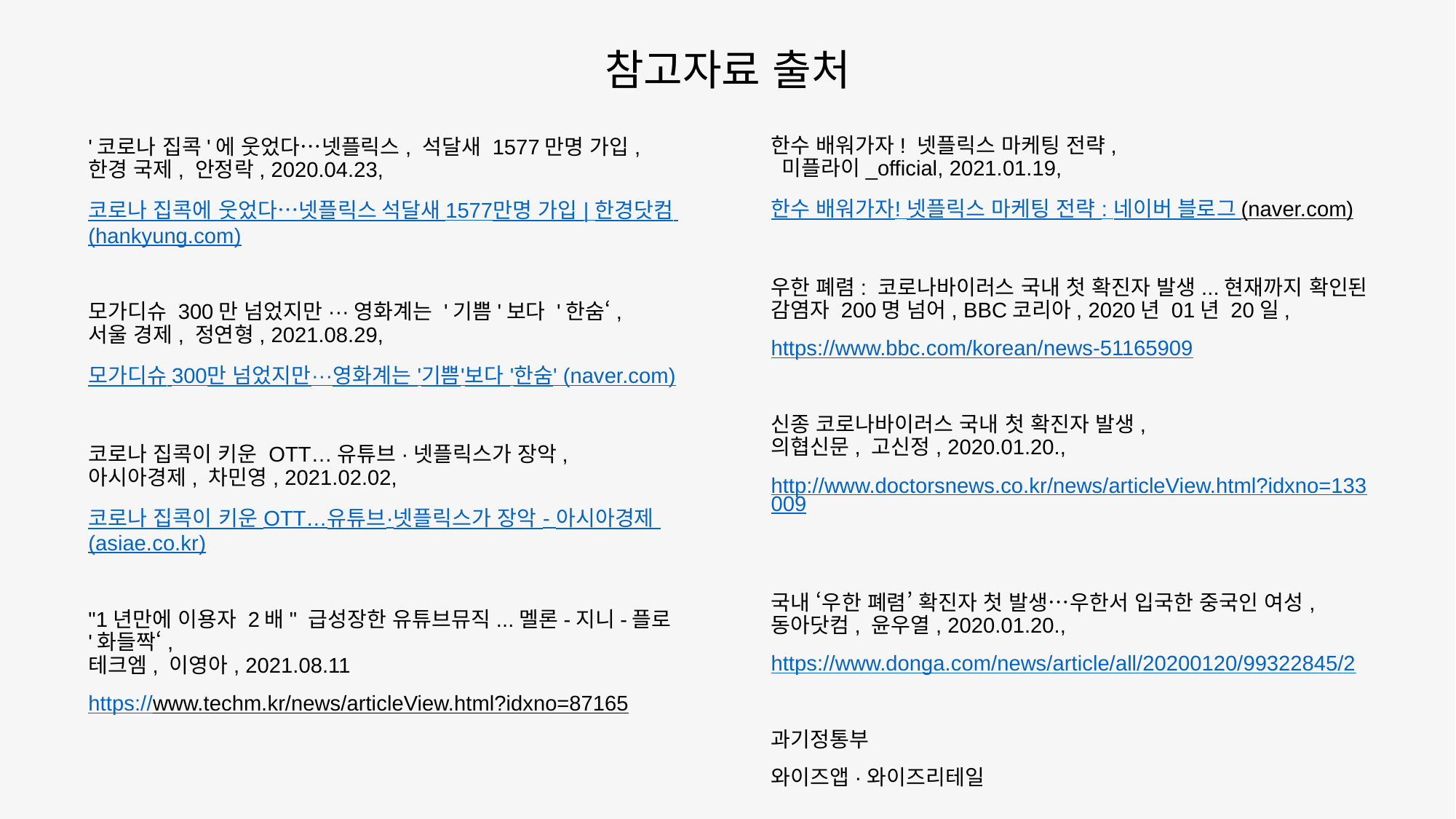

# 참고자료 출처
한수 배워가자! 넷플릭스 마케팅 전략,
 미플라이_official, 2021.01.19,
한수 배워가자! 넷플릭스 마케팅 전략 : 네이버 블로그 (naver.com)

우한 폐렴: 코로나바이러스 국내 첫 확진자 발생...현재까지 확인된 감염자 200명 넘어, BBC코리아, 2020년 01년 20일,
https://www.bbc.com/korean/news-51165909

신종 코로나바이러스 국내 첫 확진자 발생,
의협신문, 고신정, 2020.01.20.,
http://www.doctorsnews.co.kr/news/articleView.html?idxno=133009

국내 ‘우한 폐렴’ 확진자 첫 발생…우한서 입국한 중국인 여성,
동아닷컴, 윤우열, 2020.01.20.,
https://www.donga.com/news/article/all/20200120/99322845/2

과기정통부
와이즈앱·와이즈리테일

'코로나 집콕'에 웃었다…넷플릭스, 석달새 1577만명 가입,
한경 국제, 안정락, 2020.04.23,
코로나 집콕에 웃었다…넷플릭스 석달새 1577만명 가입 | 한경닷컴 (hankyung.com)

모가디슈 300만 넘었지만···영화계는 '기쁨'보다 '한숨‘,
서울 경제, 정연형, 2021.08.29,
모가디슈 300만 넘었지만···영화계는 '기쁨'보다 '한숨' (naver.com)

코로나 집콕이 키운 OTT…유튜브·넷플릭스가 장악,
아시아경제, 차민영, 2021.02.02,
코로나 집콕이 키운 OTT…유튜브·넷플릭스가 장악 - 아시아경제 (asiae.co.kr)

"1년만에 이용자 2배" 급성장한 유튜브뮤직...멜론-지니-플로 '화들짝‘,
테크엠, 이영아, 2021.08.11
https://www.techm.kr/news/articleView.html?idxno=87165